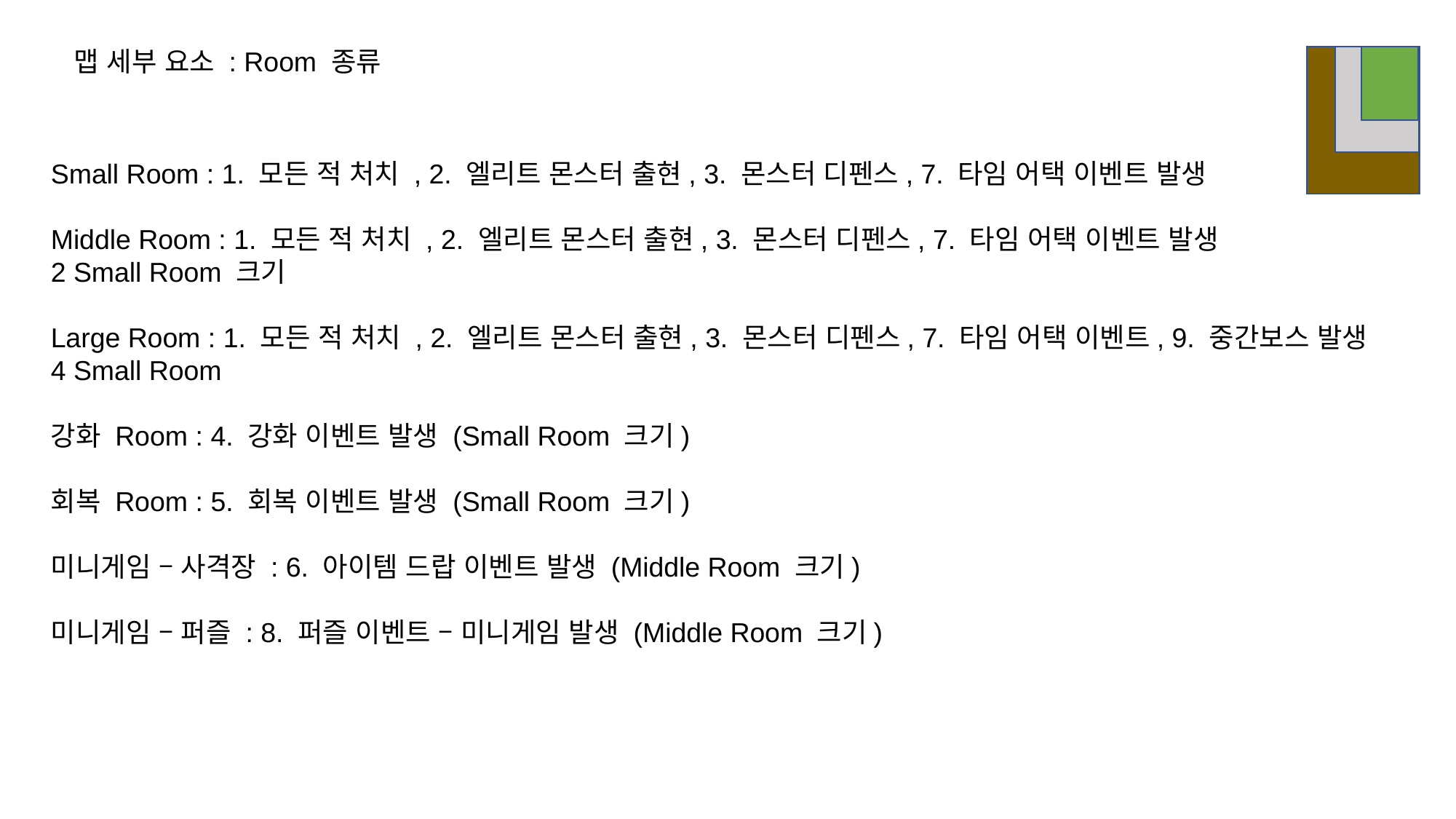

맵 세부 요소 : Room 종류

Small Room : 1. 모든 적 처치 , 2. 엘리트 몬스터 출현, 3. 몬스터 디펜스, 7. 타임 어택 이벤트 발생

Middle Room : 1. 모든 적 처치 , 2. 엘리트 몬스터 출현, 3. 몬스터 디펜스, 7. 타임 어택 이벤트 발생
2 Small Room 크기

Large Room : 1. 모든 적 처치 , 2. 엘리트 몬스터 출현, 3. 몬스터 디펜스, 7. 타임 어택 이벤트, 9. 중간보스 발생
4 Small Room

강화 Room : 4. 강화 이벤트 발생 (Small Room 크기)

회복 Room : 5. 회복 이벤트 발생 (Small Room 크기)

미니게임 – 사격장 : 6. 아이템 드랍 이벤트 발생 (Middle Room 크기)

미니게임 – 퍼즐 : 8. 퍼즐 이벤트 – 미니게임 발생 (Middle Room 크기)